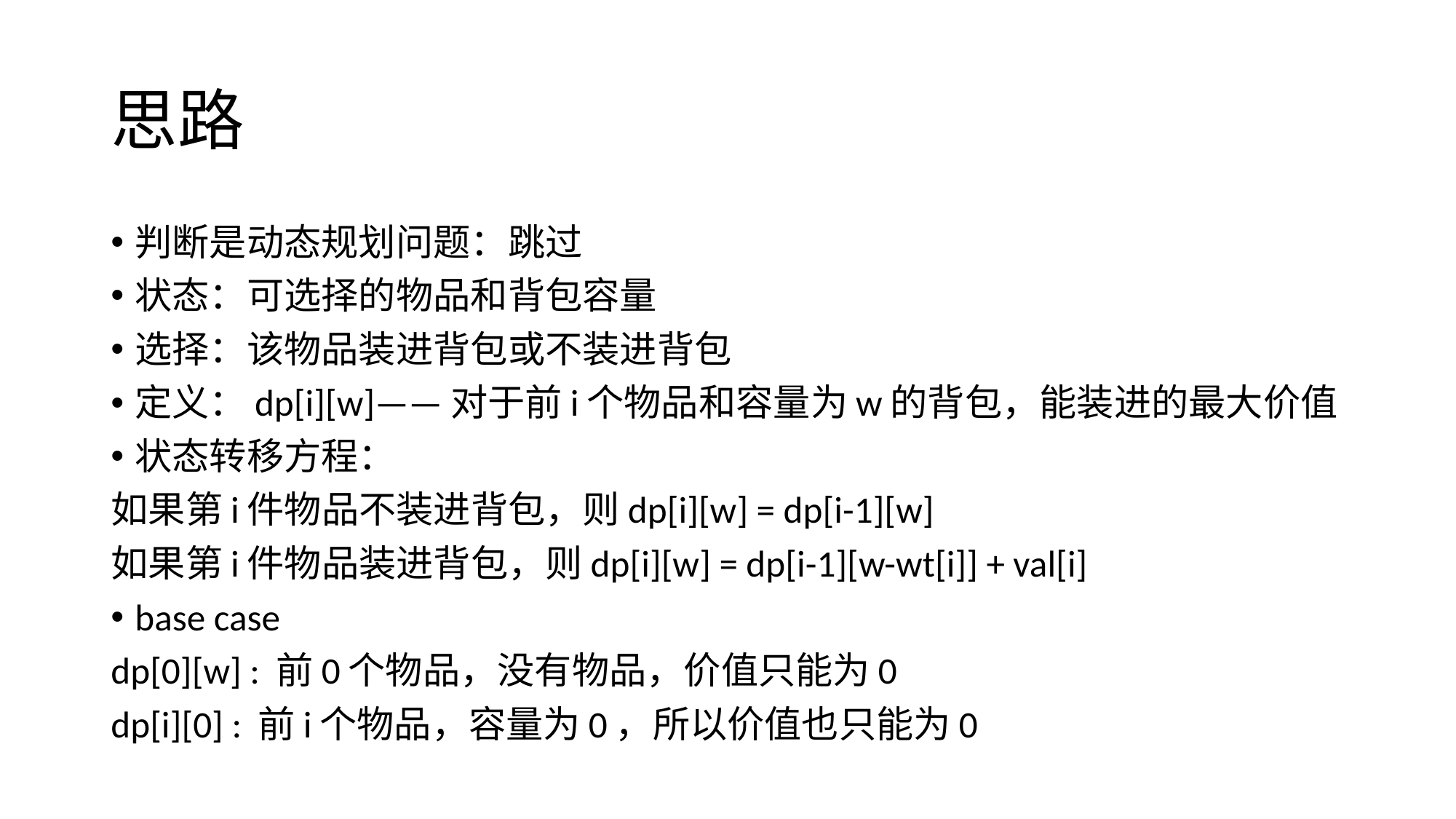

# 思路
判断是动态规划问题：跳过
状态：可选择的物品和背包容量
选择：该物品装进背包或不装进背包
定义：dp[i][w]——对于前i个物品和容量为w的背包，能装进的最大价值
状态转移方程：
如果第i件物品不装进背包，则dp[i][w] = dp[i-1][w]
如果第i件物品装进背包，则dp[i][w] = dp[i-1][w-wt[i]] + val[i]
base case
dp[0][w] : 前0个物品，没有物品，价值只能为0
dp[i][0] : 前i个物品，容量为0，所以价值也只能为0